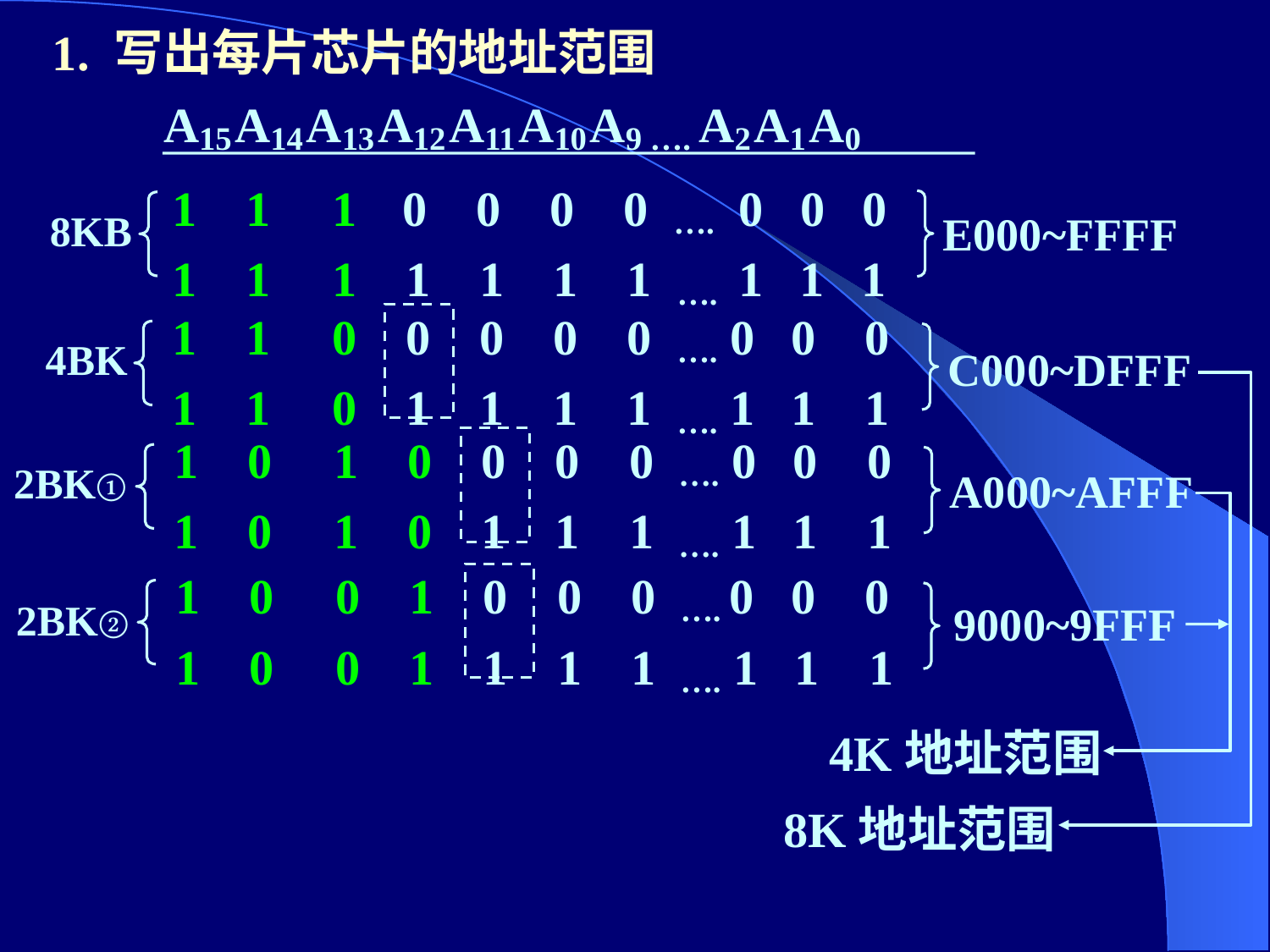

1. 写出每片芯片的地址范围
A15 A14 A13 A12 A11 A10 A9 …. A2 A1 A0

1    1     1    0    0    0    0  ….  0   0   0
1    1     1    1    1    1    1  ….  1   1   1

8KB
E000~FFFF
1    1     0    0    0    0    0  …. 0   0    0
1    1     0    1    1    1    1  …. 1   1    1

4BK
C000~DFFF

1    0     1    0    0    0    0  …. 0   0    0
1    0     1    0    1    1    1  …. 1   1    1

2BK①
A000~AFFF

1    0     0    1    0    0    0  …. 0   0    0
1    0     0    1    1    1    1  …. 1   1    1

2BK②
9000~9FFF
4K地址范围
8K地址范围